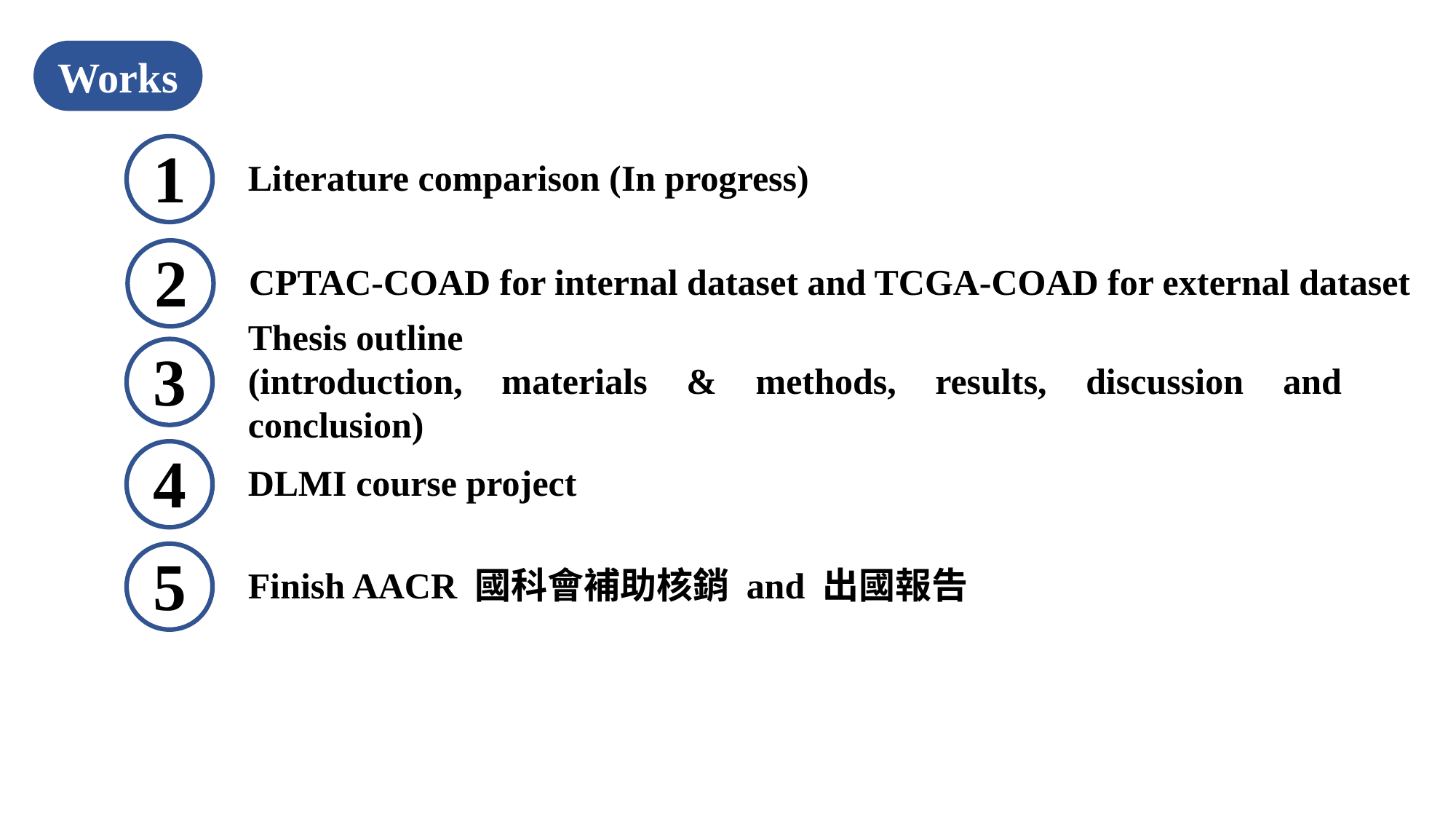

Works
Literature comparison (In progress)
1

CPTAC-COAD for internal dataset and TCGA-COAD for external dataset
2

Thesis outline
(introduction, materials & methods, results, discussion and conclusion)
3

DLMI course project
4

Finish AACR 國科會補助核銷 and 出國報告
5